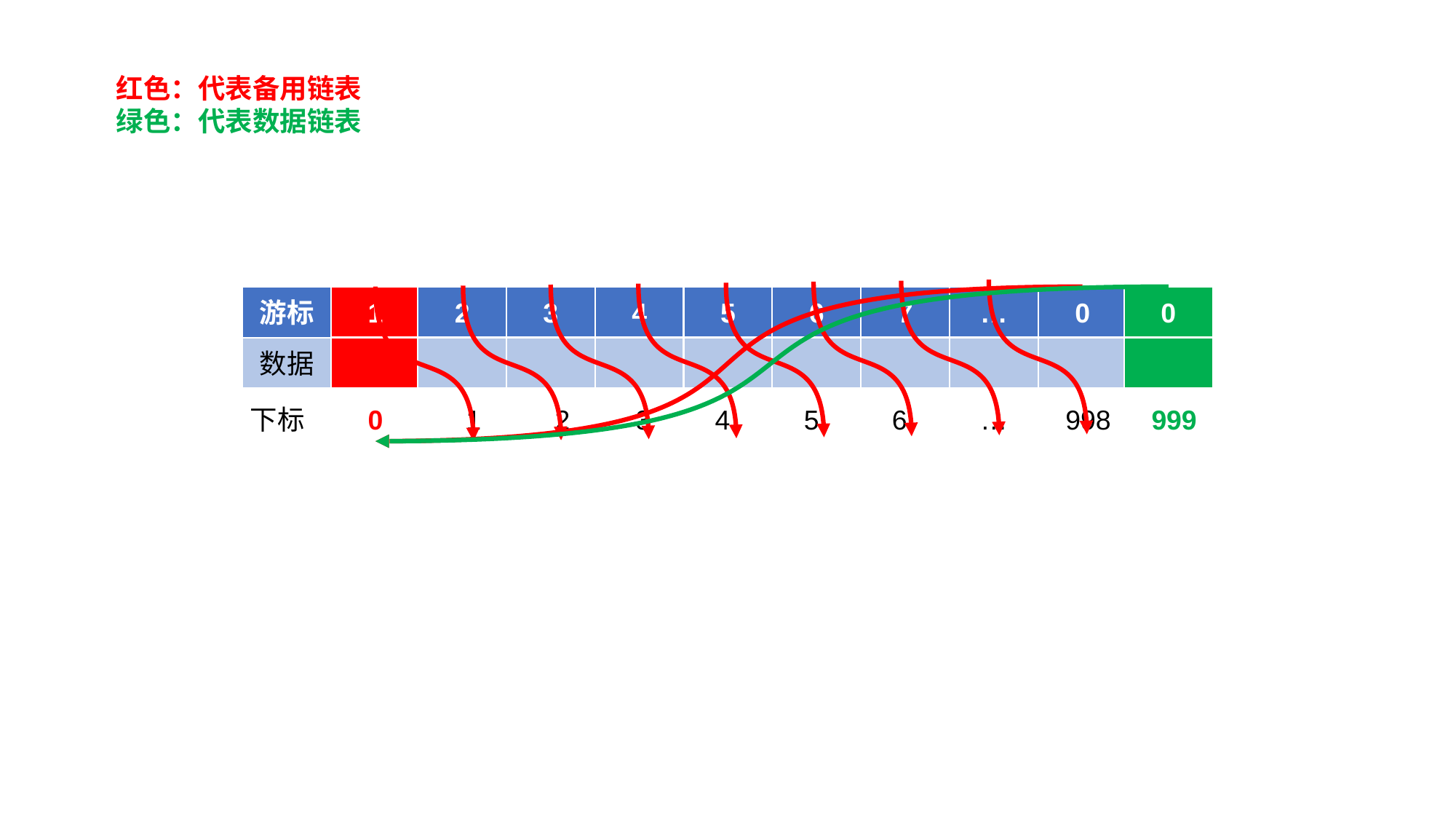

红色：代表备用链表
绿色：代表数据链表
0
0
…
7
6
5
4
3
1
2
游标

数据
999
下标
0
1
2
3
4
5
6
…
998